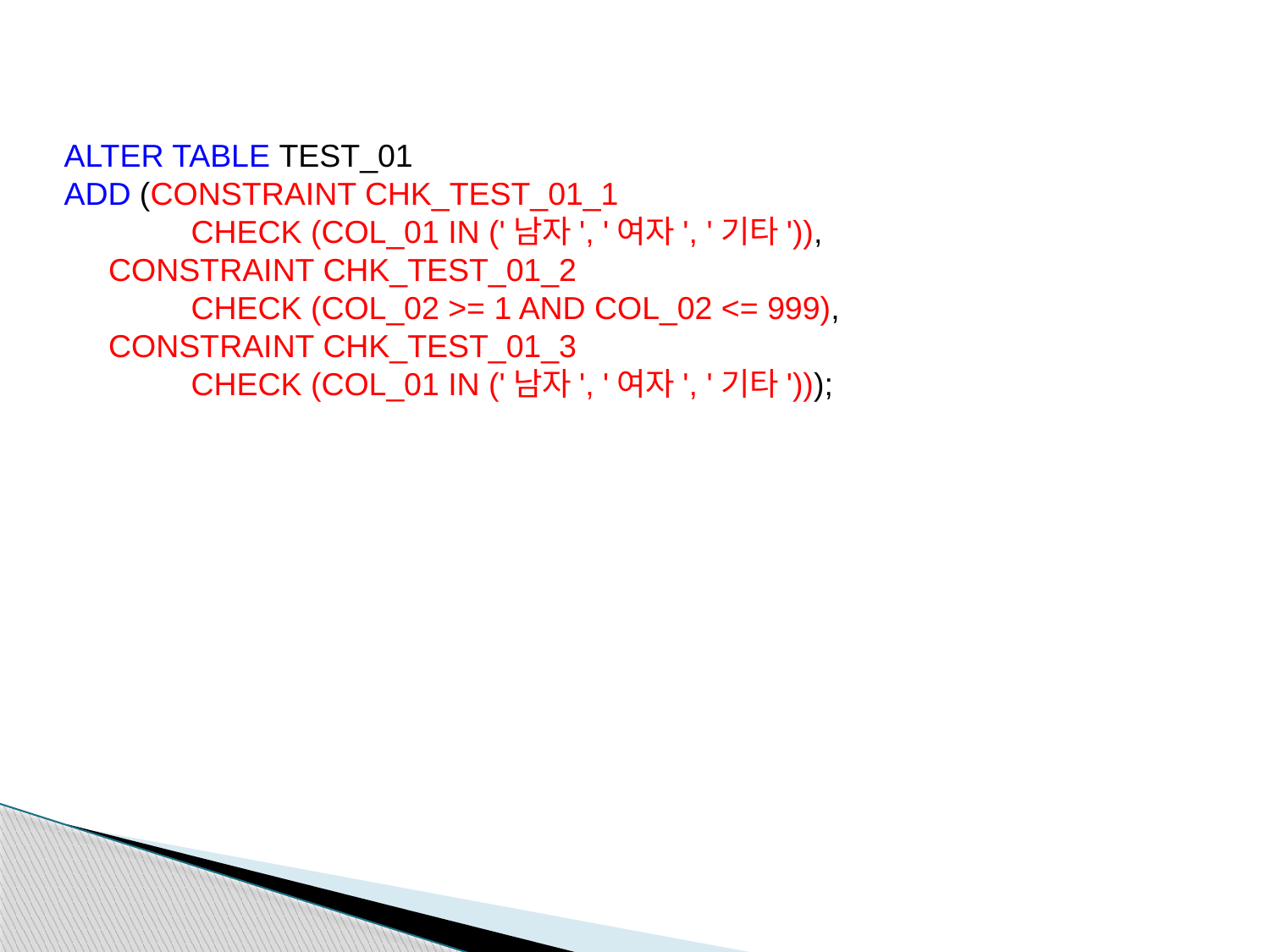

ALTER TABLE TEST_01
ADD (CONSTRAINT CHK_TEST_01_1
	CHECK (COL_01 IN ('남자', '여자', '기타')),
     CONSTRAINT CHK_TEST_01_2
	CHECK (COL_02 >= 1 AND COL_02 <= 999),
     CONSTRAINT CHK_TEST_01_3
	CHECK (COL_01 IN ('남자', '여자', '기타')));